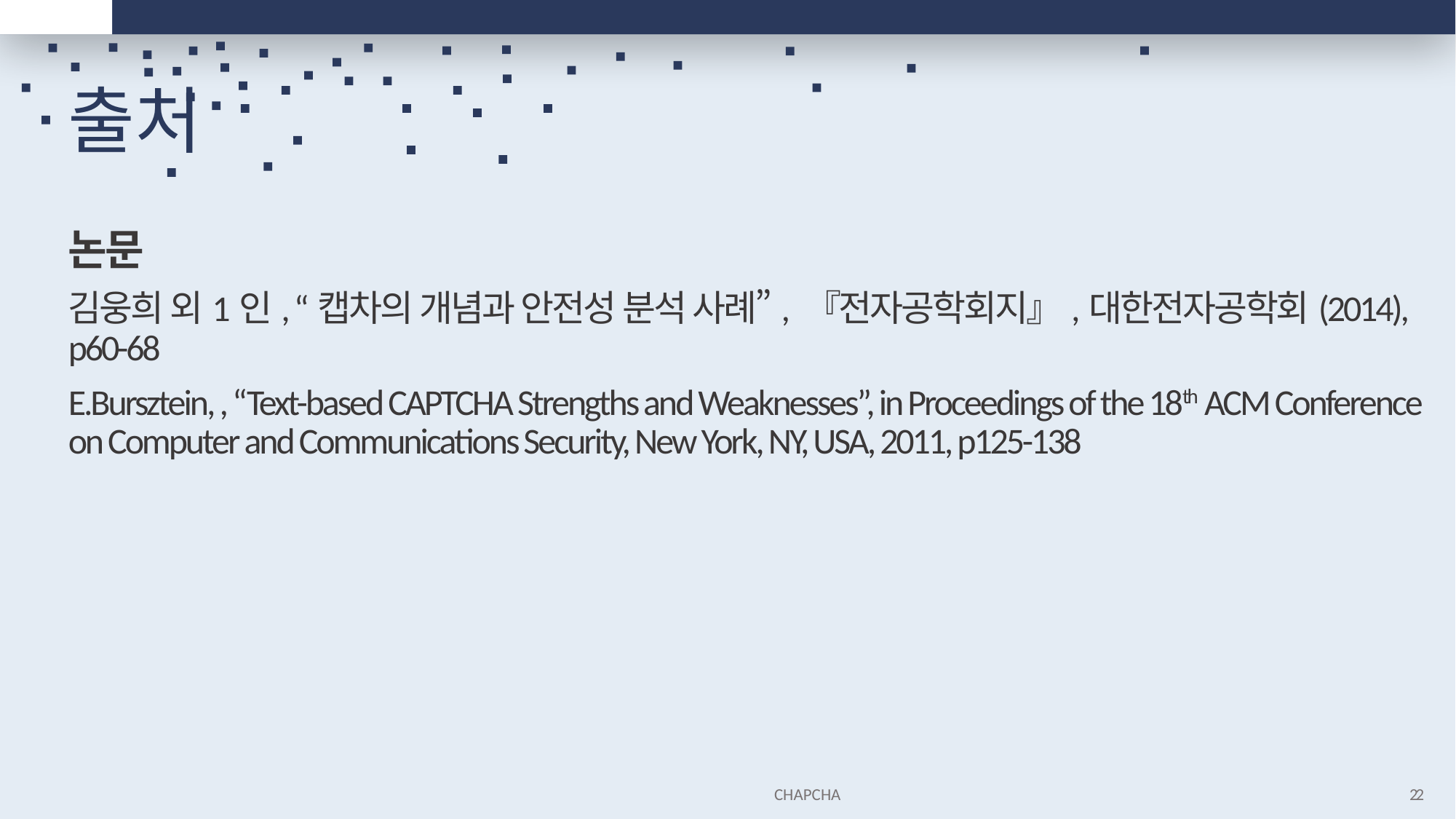

# 출처
논문
김웅희 외1인, “캡차의 개념과 안전성 분석 사례”, 『전자공학회지』,대한전자공학회(2014),  p60-68
E.Bursztein, , “Text-based CAPTCHA Strengths and Weaknesses”, in Proceedings of the 18th ACM Conference on Computer and Communications Security, New York, NY, USA, 2011, p125-138
CHAPCHA
22